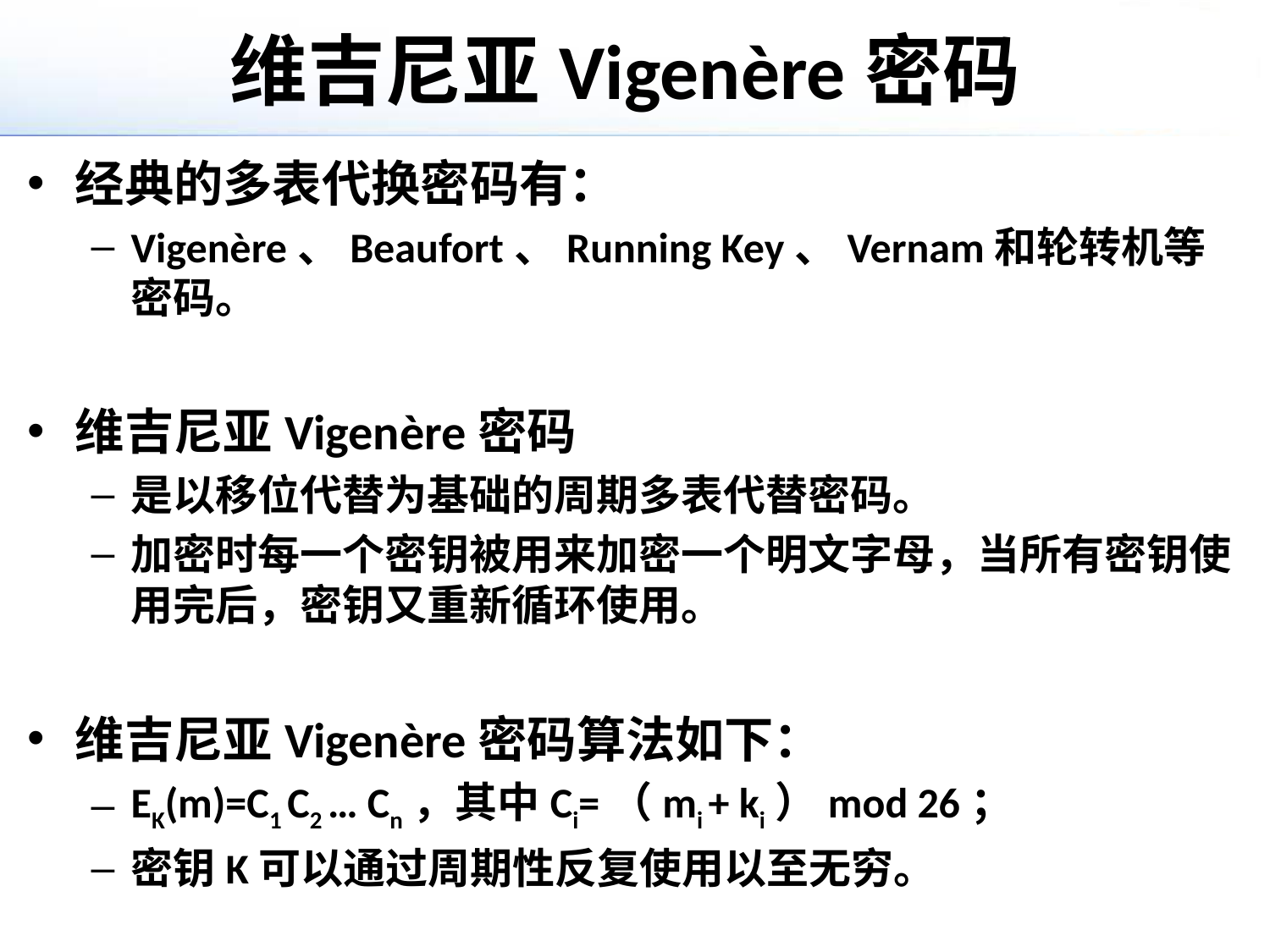

# 维吉尼亚Vigenère密码
经典的多表代换密码有：
Vigenère、Beaufort、Running Key、Vernam和轮转机等密码。

维吉尼亚Vigenère密码
是以移位代替为基础的周期多表代替密码。
加密时每一个密钥被用来加密一个明文字母，当所有密钥使用完后，密钥又重新循环使用。

维吉尼亚Vigenère密码算法如下：
EK(m)=C1 C2 … Cn，其中Ci=（mi + ki）mod 26；
密钥K可以通过周期性反复使用以至无穷。